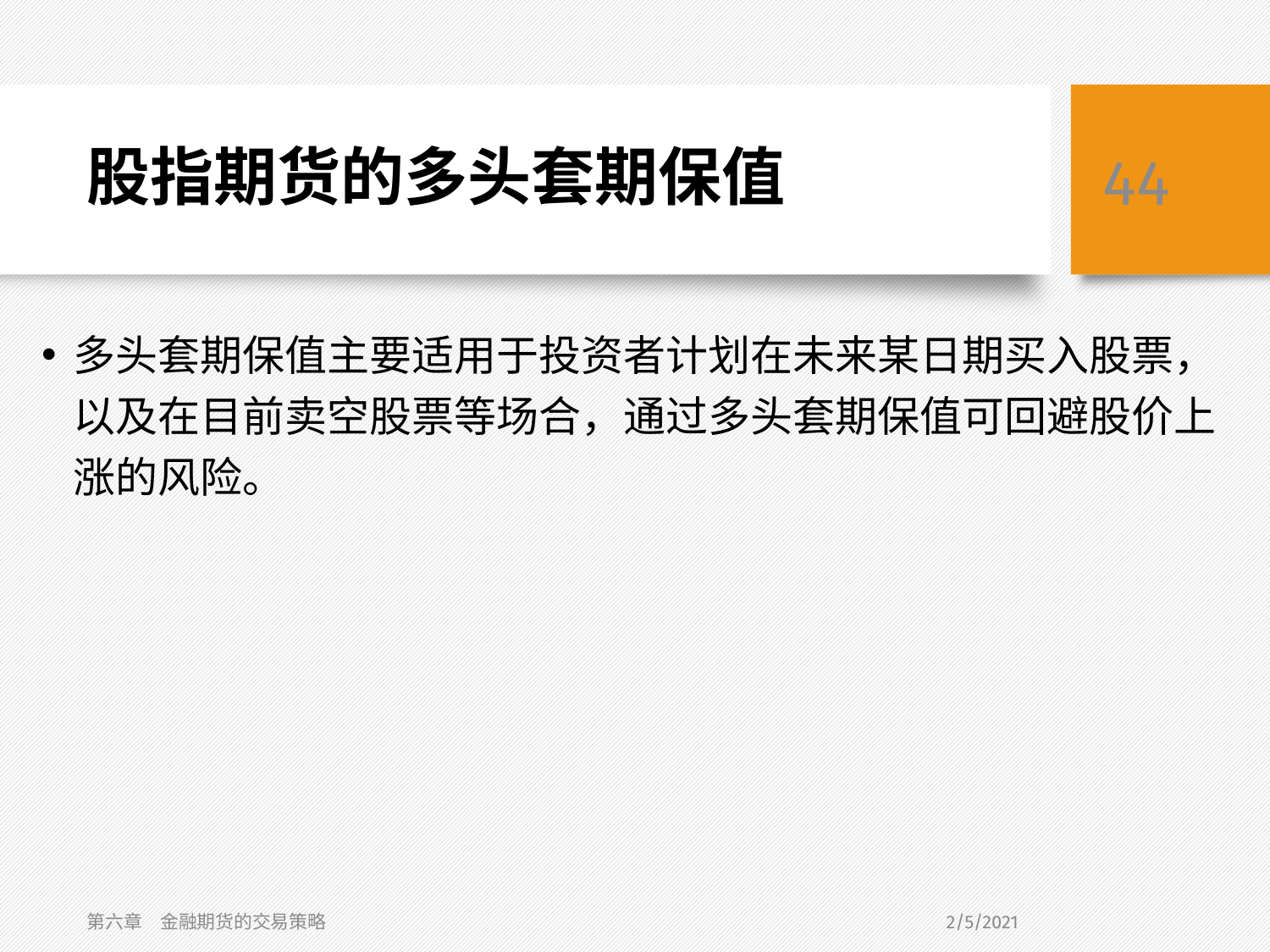

# 股指期货的多头套期保值
44
多头套期保值主要适用于投资者计划在未来某日期买入股票，以及在目前卖空股票等场合，通过多头套期保值可回避股价上涨的风险。

2/5/2021
第六章　金融期货的交易策略